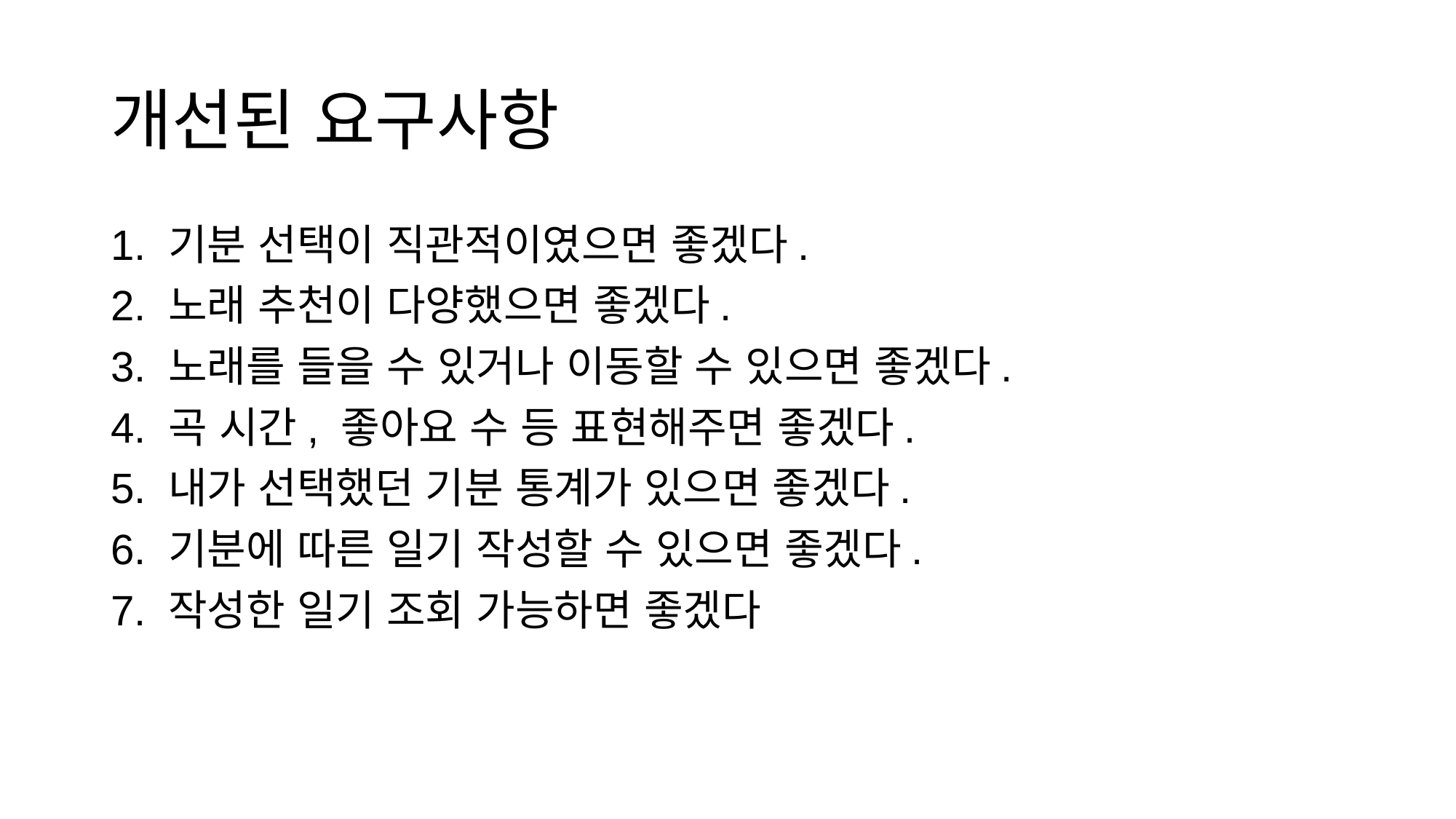

# 개선된 요구사항
1. 기분 선택이 직관적이였으면 좋겠다.
2. 노래 추천이 다양했으면 좋겠다.
3. 노래를 들을 수 있거나 이동할 수 있으면 좋겠다.
4. 곡 시간, 좋아요 수 등 표현해주면 좋겠다.
5. 내가 선택했던 기분 통계가 있으면 좋겠다.
6. 기분에 따른 일기 작성할 수 있으면 좋겠다.
7. 작성한 일기 조회 가능하면 좋겠다